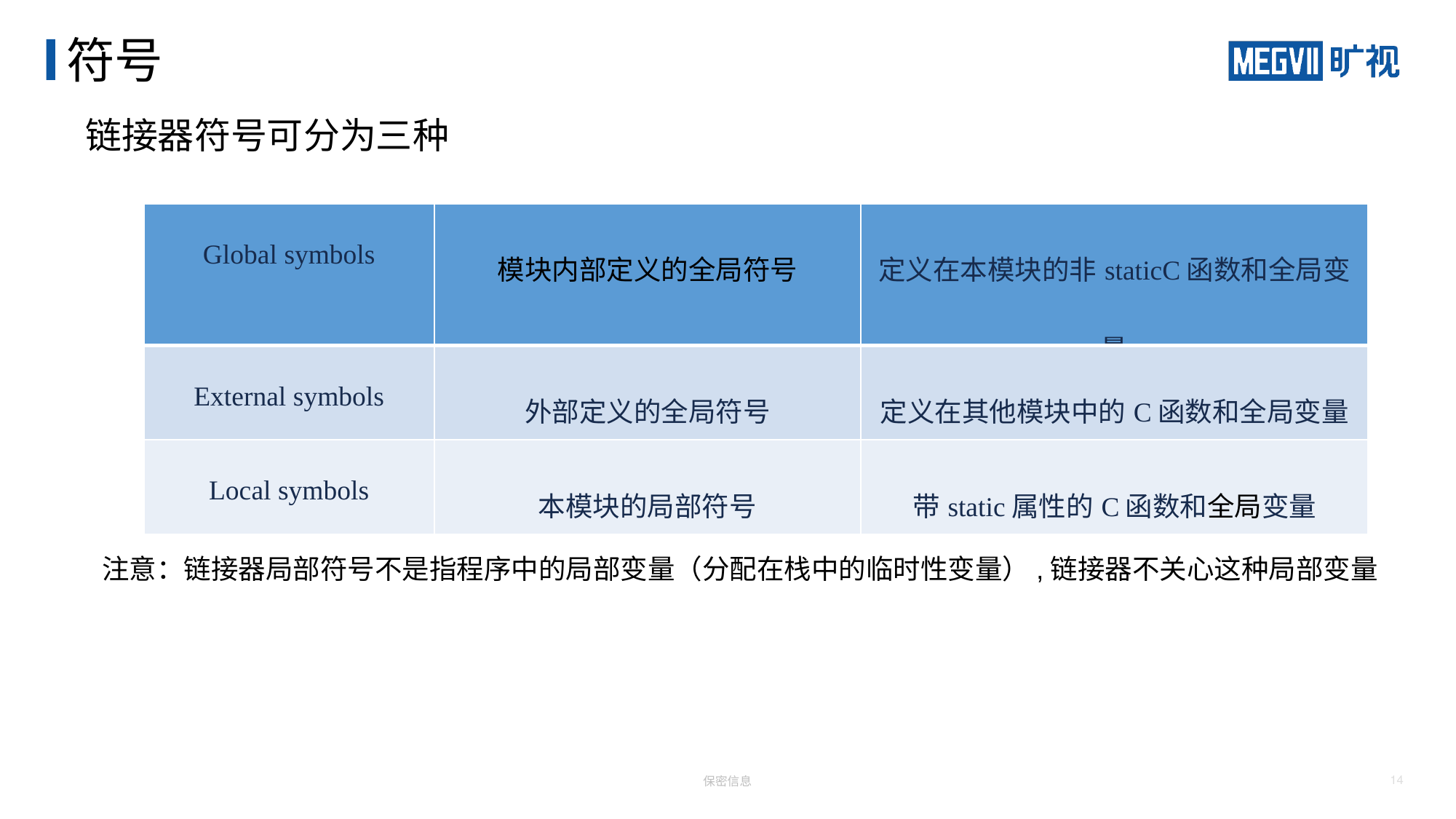

# 符号
链接器符号可分为三种
| Global symbols | 模块内部定义的全局符号 | 定义在本模块的非staticC函数和全局变量 |
| --- | --- | --- |
| External symbols | 外部定义的全局符号 | 定义在其他模块中的C函数和全局变量 |
| Local symbols | 本模块的局部符号 | 带static属性的C函数和全局变量 |
注意：链接器局部符号不是指程序中的局部变量（分配在栈中的临时性变量）,链接器不关心这种局部变量